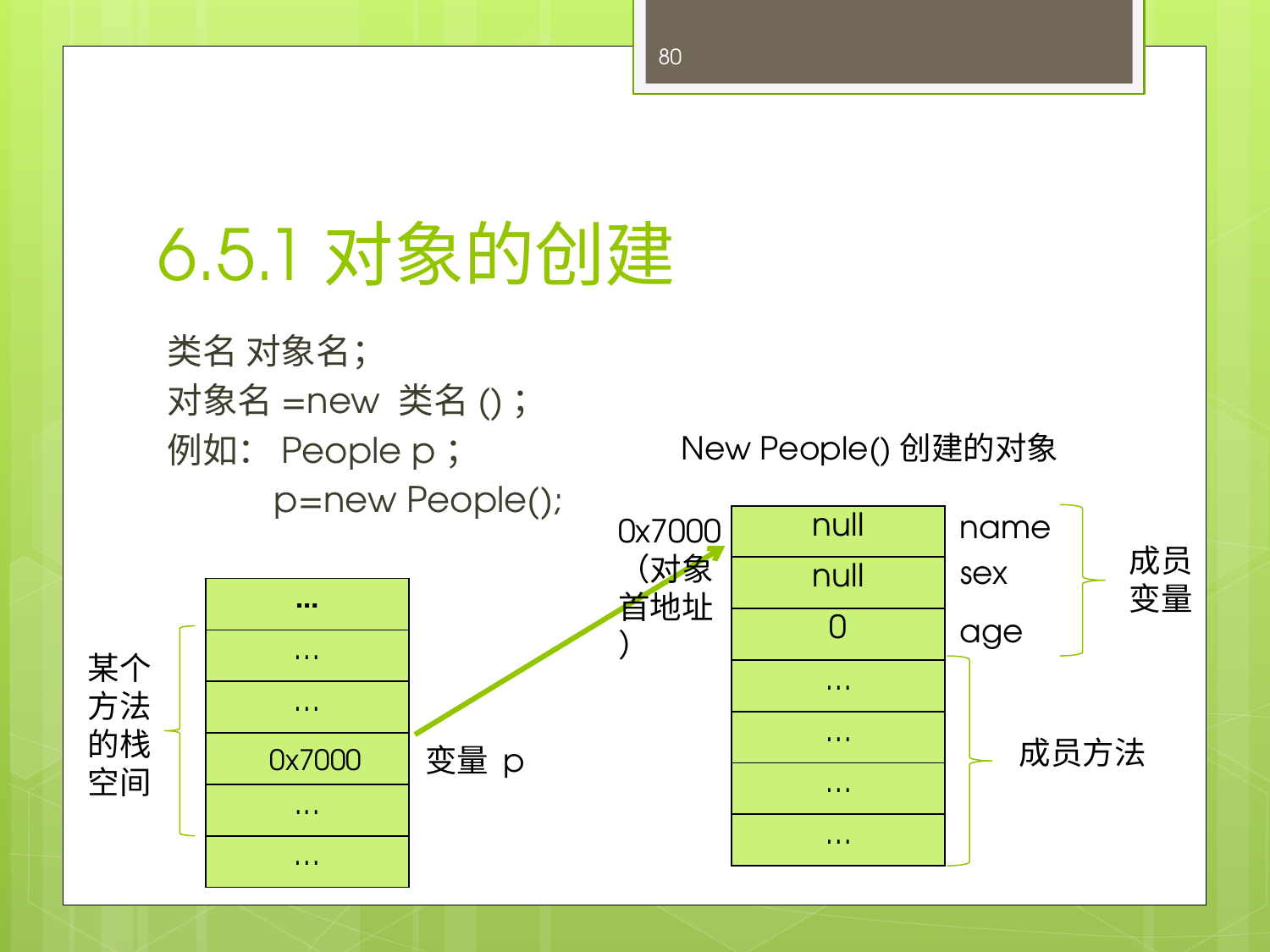

80
# 6.5.1对象的创建
类名 对象名；
对象名=new 类名()；
例如：People p；
           p=new People();
New People()创建的对象
name
0x7000
（对象
首地址
）

| null |
| --- |
| null |
| 0 |
| … |
| … |
| … |
| … |
成员
变量
sex
| … |
| --- |
| … |
| … |
| null |
| ... |
| … |
age

某个
方法
的栈
空间

成员方法
变量 p
0x7000